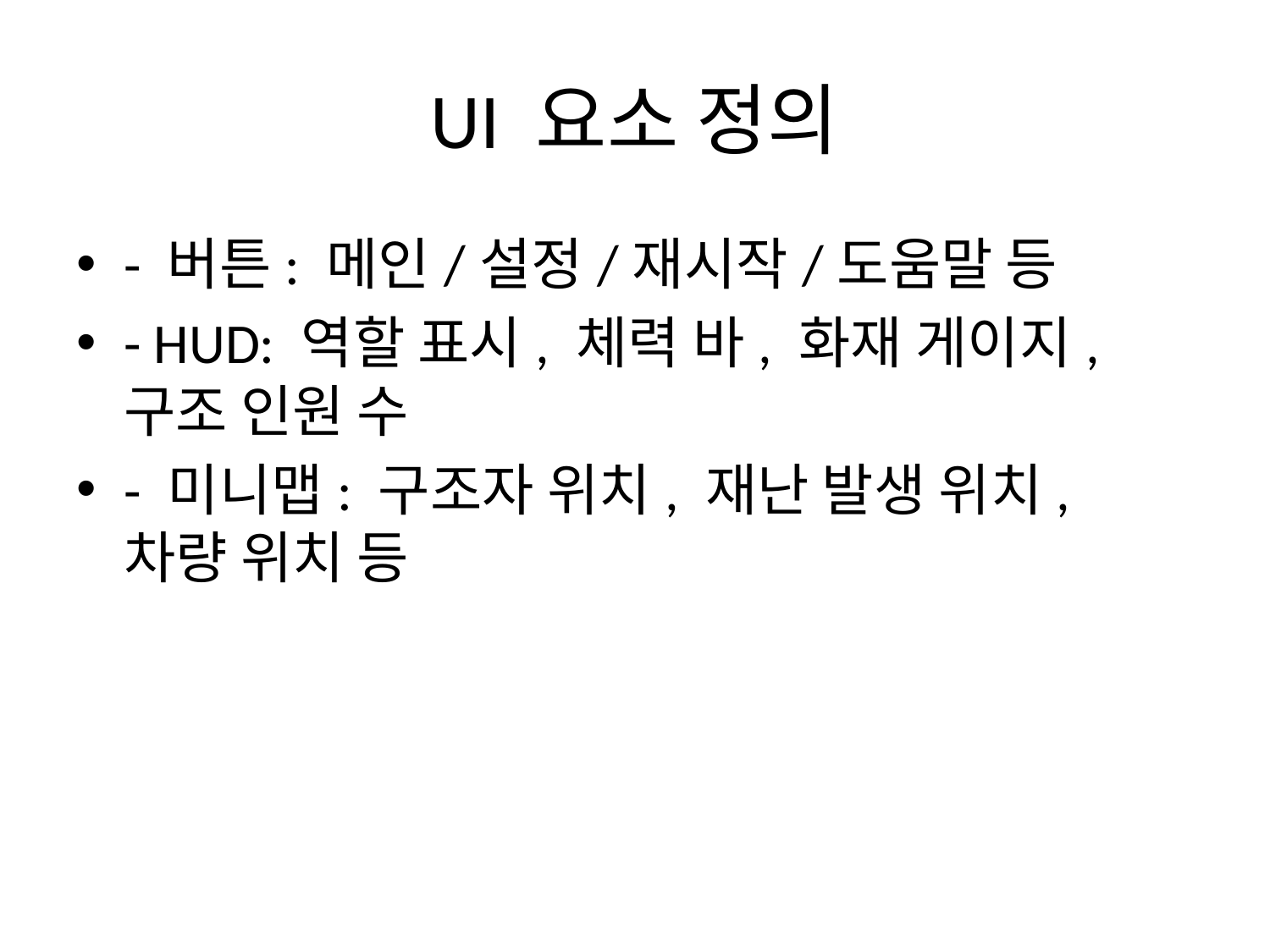

# UI 요소 정의
- 버튼: 메인/설정/재시작/도움말 등
- HUD: 역할 표시, 체력 바, 화재 게이지, 구조 인원 수
- 미니맵: 구조자 위치, 재난 발생 위치, 차량 위치 등